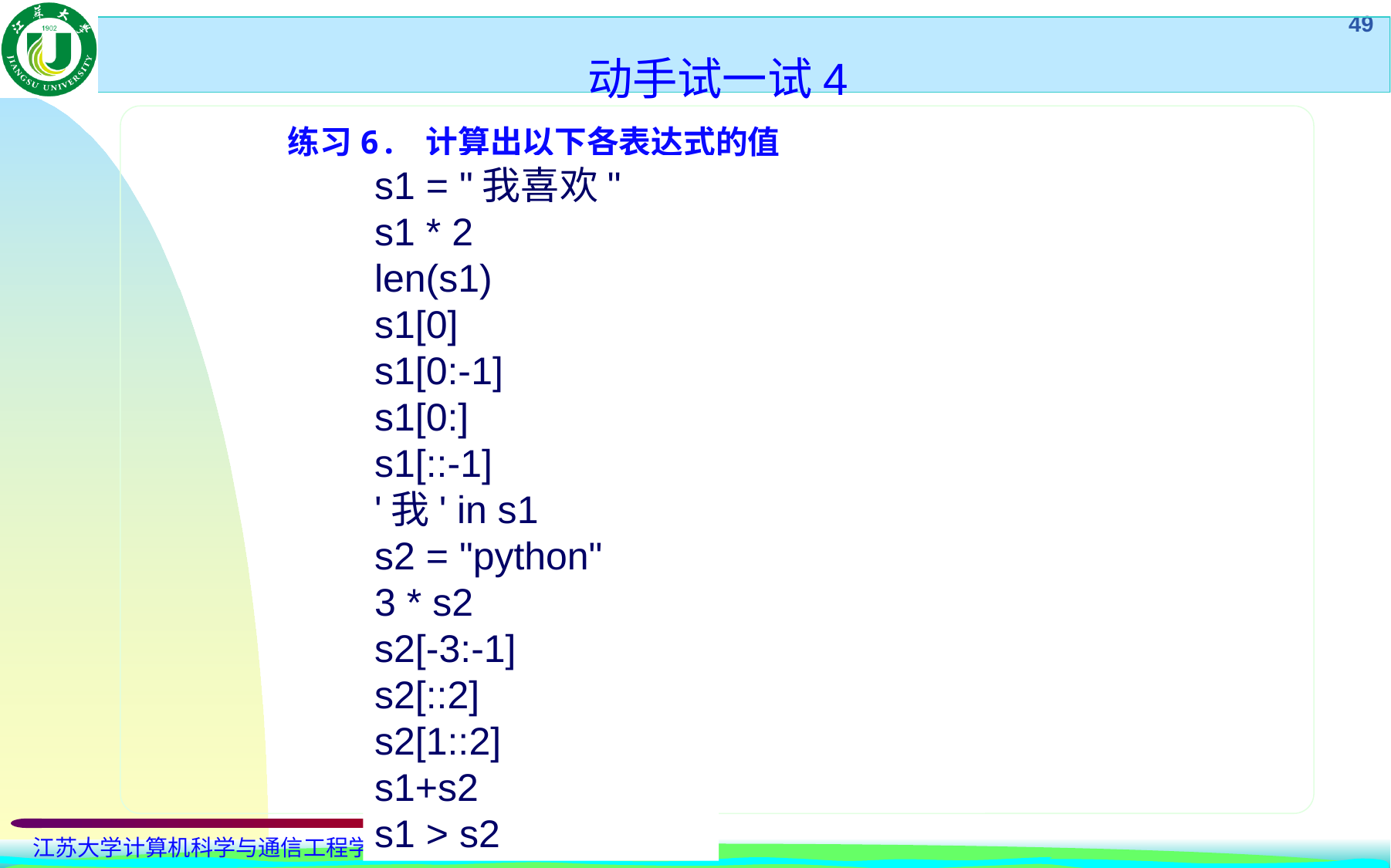

动手试一试4
练习6. 计算出以下各表达式的值
s1 = "我喜欢"
s1 * 2
len(s1)
s1[0]
s1[0:-1]
s1[0:]
s1[::-1]
'我' in s1
s2 = "python"
3 * s2
s2[-3:-1]
s2[::2]
s2[1::2]
s1+s2
s1 > s2